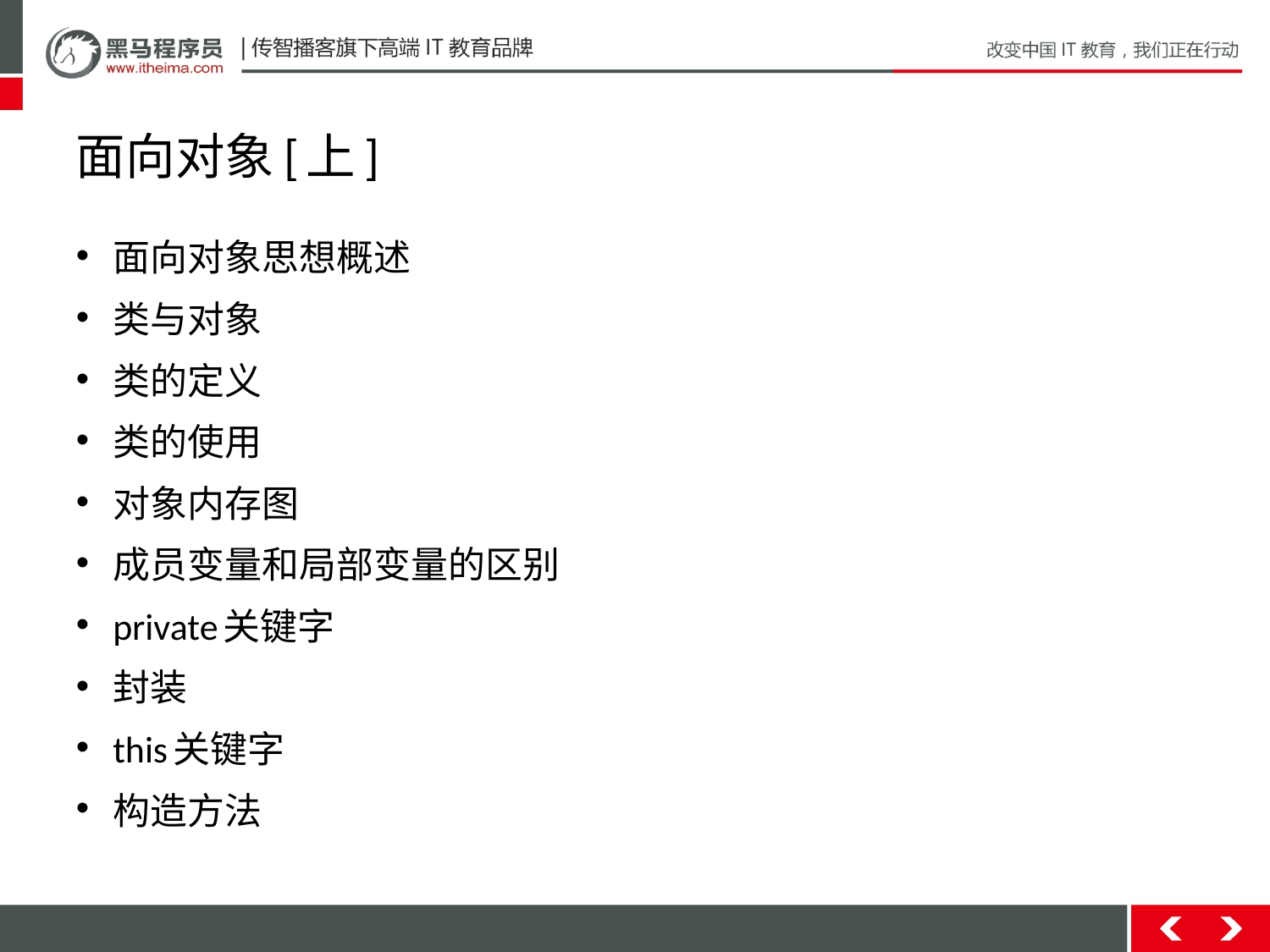

# 面向对象[上]
面向对象思想概述
类与对象
类的定义
类的使用
对象内存图
成员变量和局部变量的区别
private关键字
封装
this关键字
构造方法